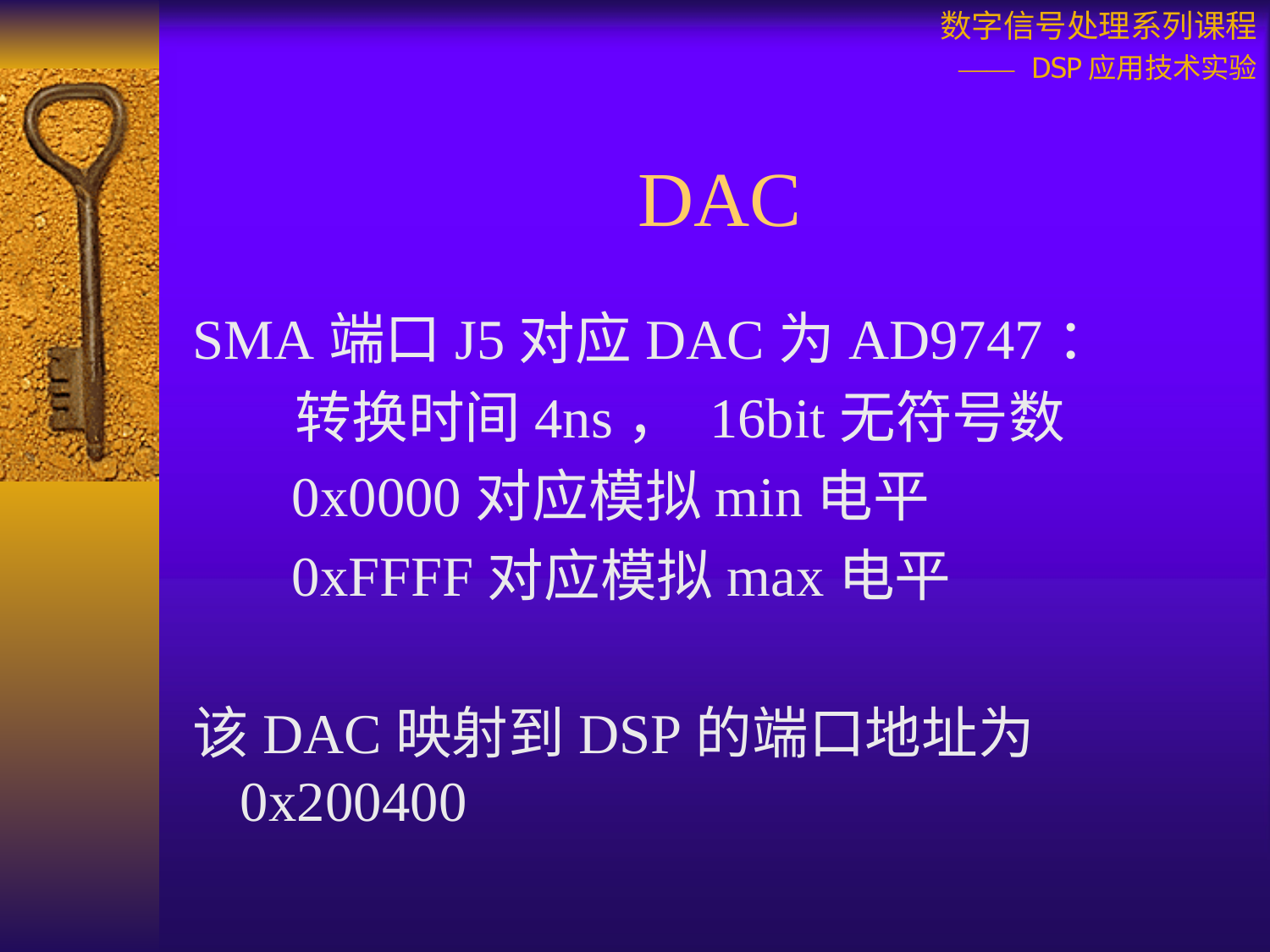

# DAC
SMA端口J5对应DAC为AD9747：
       转换时间4ns， 16bit无符号数
       0x0000对应模拟min电平
       0xFFFF对应模拟max电平

该DAC映射到DSP的端口地址为0x200400